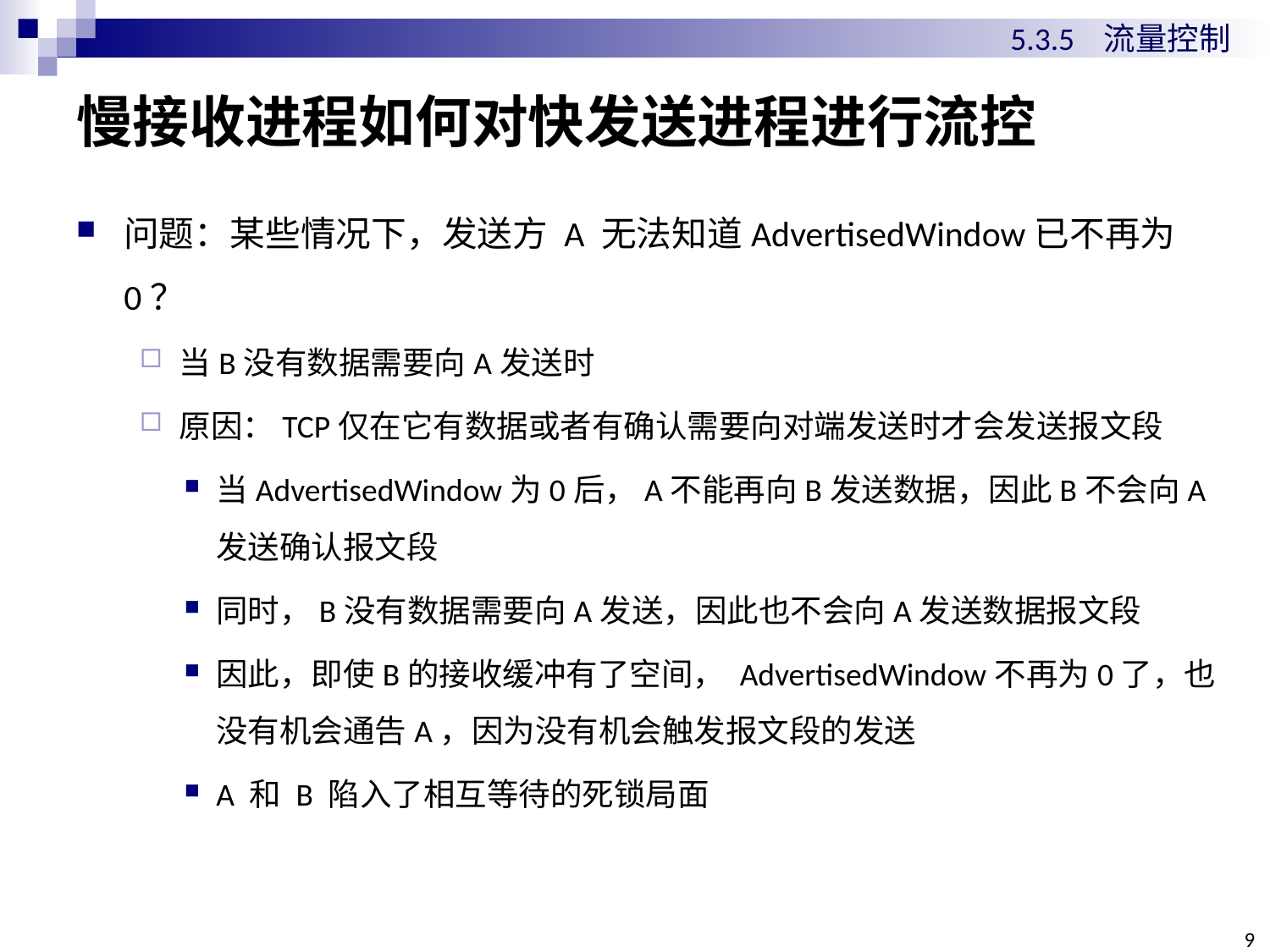

5.3.5   流量控制
# 慢接收进程如何对快发送进程进行流控
问题：某些情况下，发送方 A 无法知道AdvertisedWindow已不再为0？
当B没有数据需要向A发送时
原因：TCP仅在它有数据或者有确认需要向对端发送时才会发送报文段
当AdvertisedWindow为0后，A不能再向B发送数据，因此B不会向A发送确认报文段
同时，B没有数据需要向A发送，因此也不会向A发送数据报文段
因此，即使B的接收缓冲有了空间， AdvertisedWindow不再为0了，也没有机会通告A，因为没有机会触发报文段的发送
A 和 B 陷入了相互等待的死锁局面
9